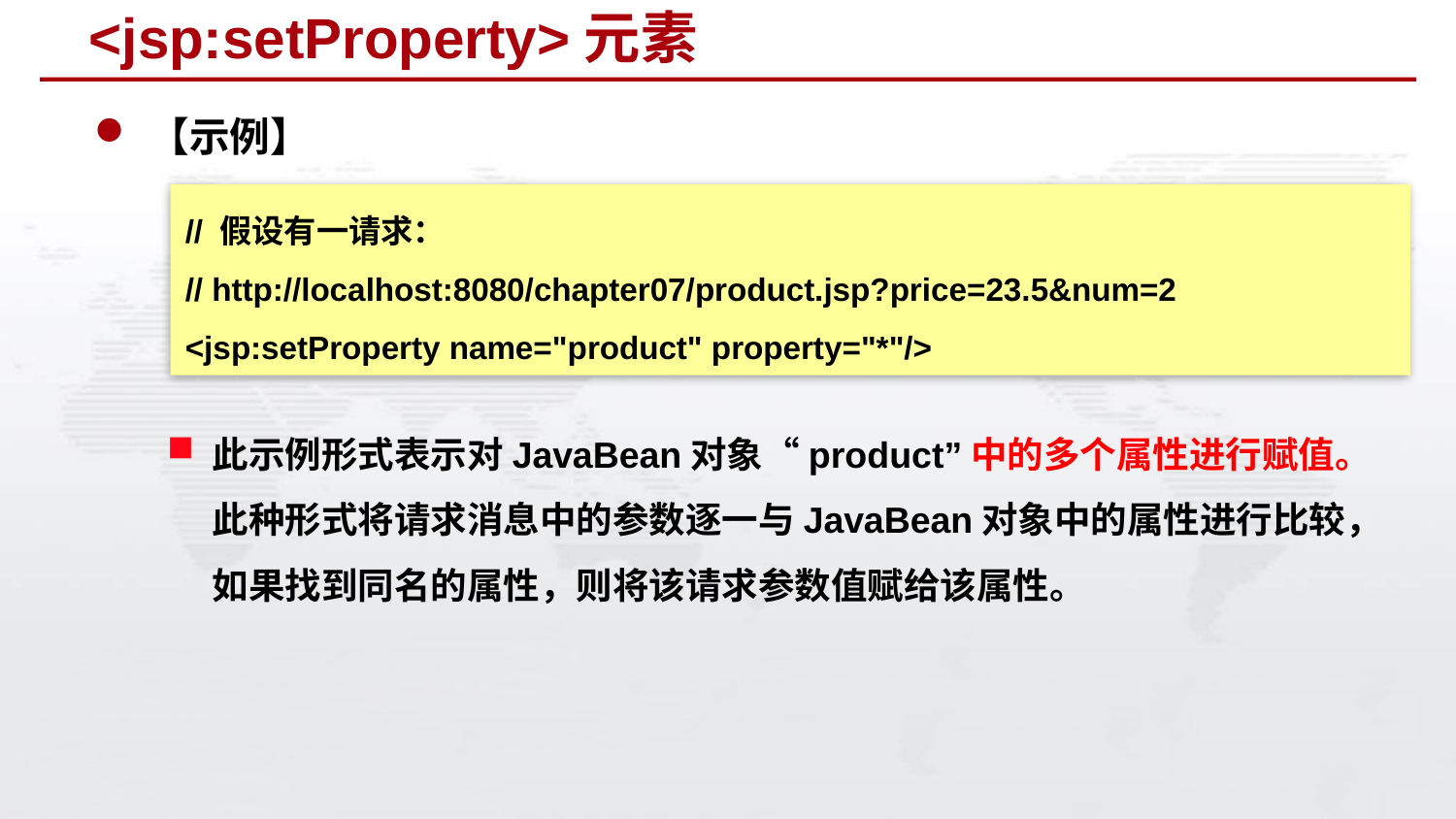

# <jsp:setProperty>元素
【示例】

此示例形式表示对JavaBean对象“product”中的多个属性进行赋值。此种形式将请求消息中的参数逐一与JavaBean对象中的属性进行比较，如果找到同名的属性，则将该请求参数值赋给该属性。
// 假设有一请求：
// http://localhost:8080/chapter07/product.jsp?price=23.5&num=2
<jsp:setProperty name="product" property="*"/>